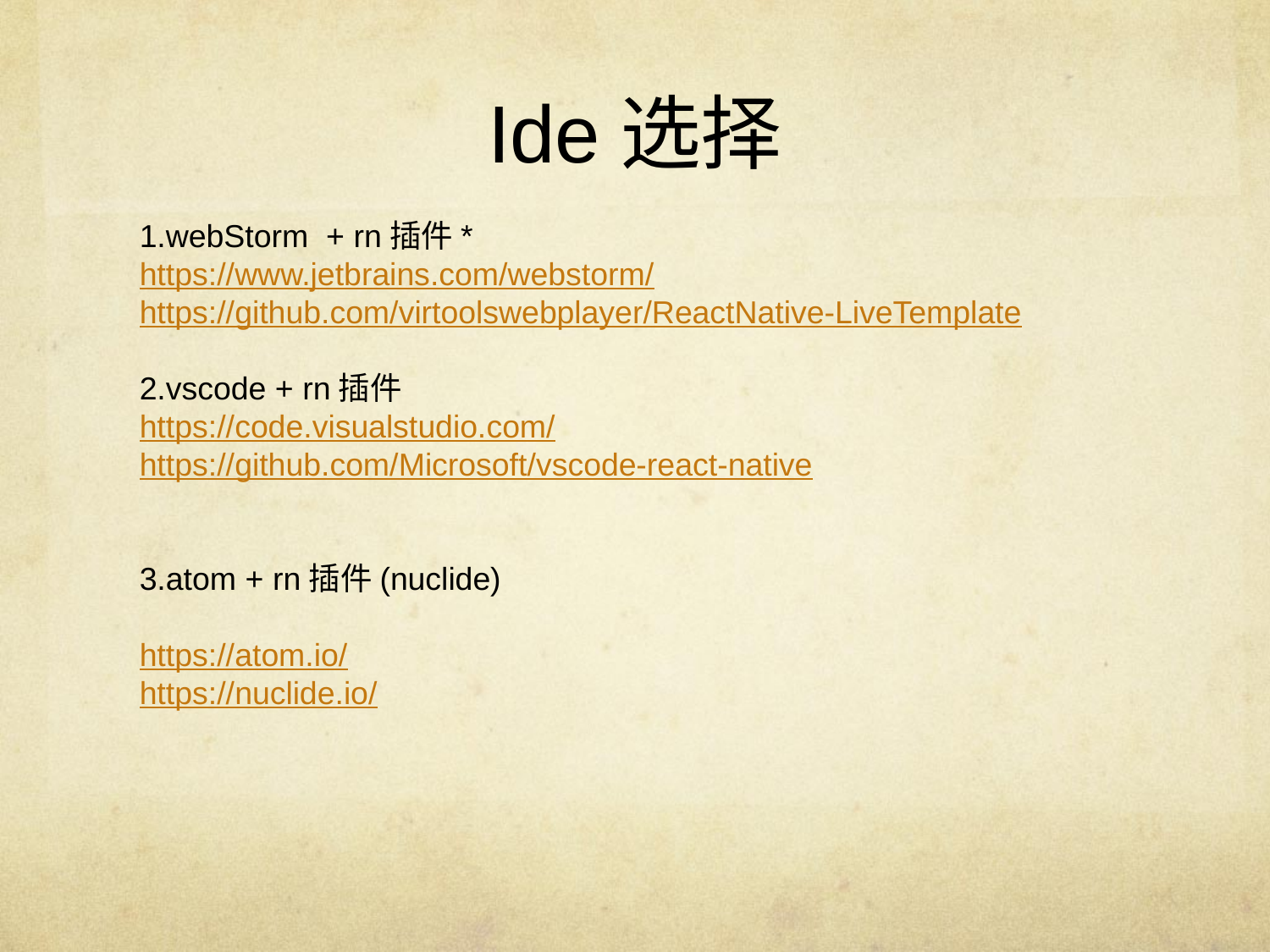

# Ide选择
1.webStorm  + rn插件*
https://www.jetbrains.com/webstorm/
https://github.com/virtoolswebplayer/ReactNative-LiveTemplate

2.vscode + rn插件
https://code.visualstudio.com/
https://github.com/Microsoft/vscode-react-native

3.atom + rn插件(nuclide)

https://atom.io/
https://nuclide.io/